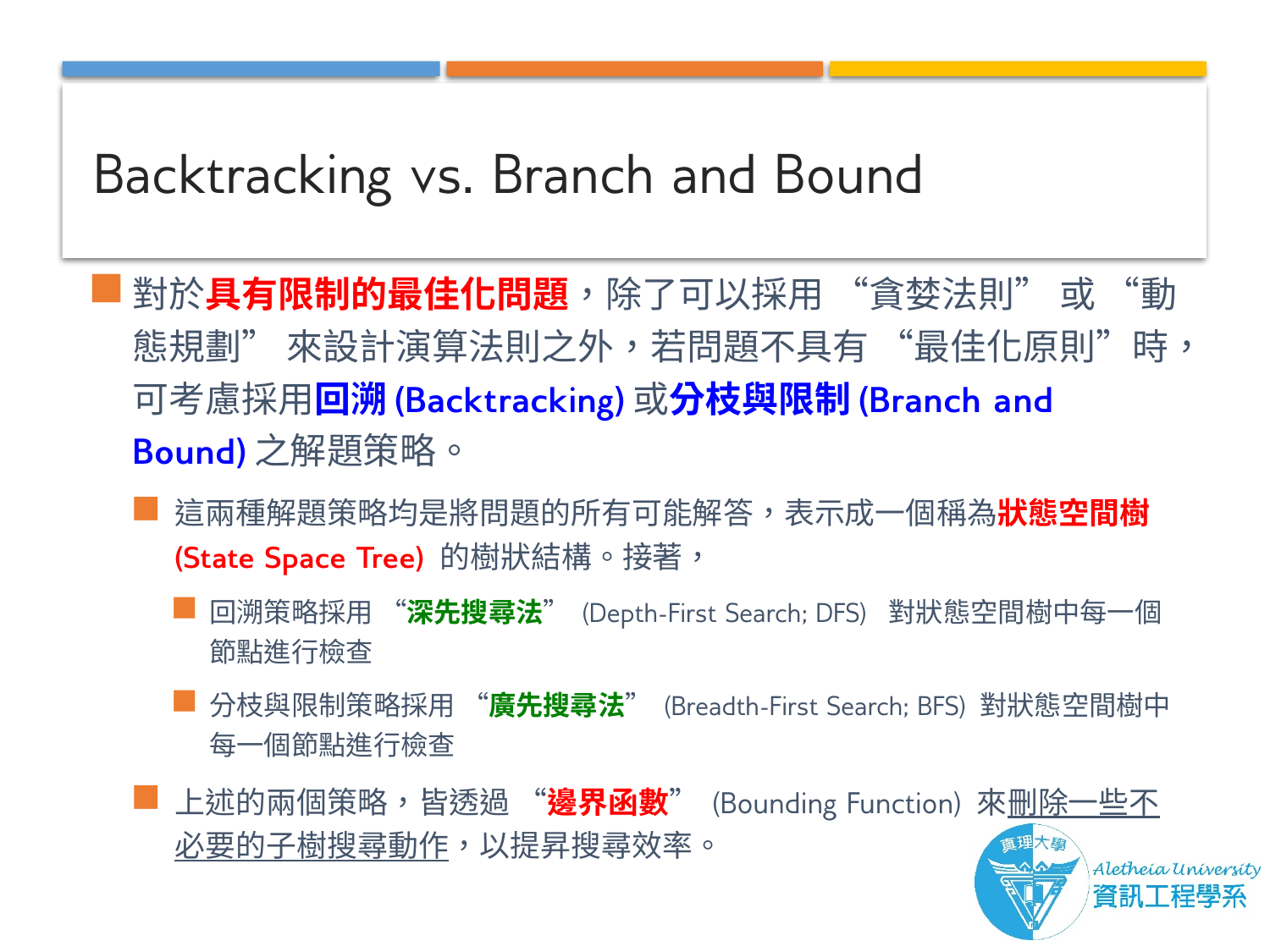

# Backtracking vs. Branch and Bound
對於具有限制的最佳化問題，除了可以採用 “貪婪法則” 或 “動態規劃” 來設計演算法則之外，若問題不具有 “最佳化原則”時，可考慮採用回溯(Backtracking)或分枝與限制(Branch and Bound)之解題策略。
這兩種解題策略均是將問題的所有可能解答，表示成一個稱為狀態空間樹 (State Space Tree) 的樹狀結構。接著，
回溯策略採用 “深先搜尋法” (Depth-First Search; DFS)  對狀態空間樹中每一個節點進行檢查
分枝與限制策略採用 “廣先搜尋法” (Breadth-First Search; BFS) 對狀態空間樹中每一個節點進行檢查
上述的兩個策略，皆透過 “邊界函數” (Bounding Function) 來刪除一些不必要的子樹搜尋動作，以提昇搜尋效率。